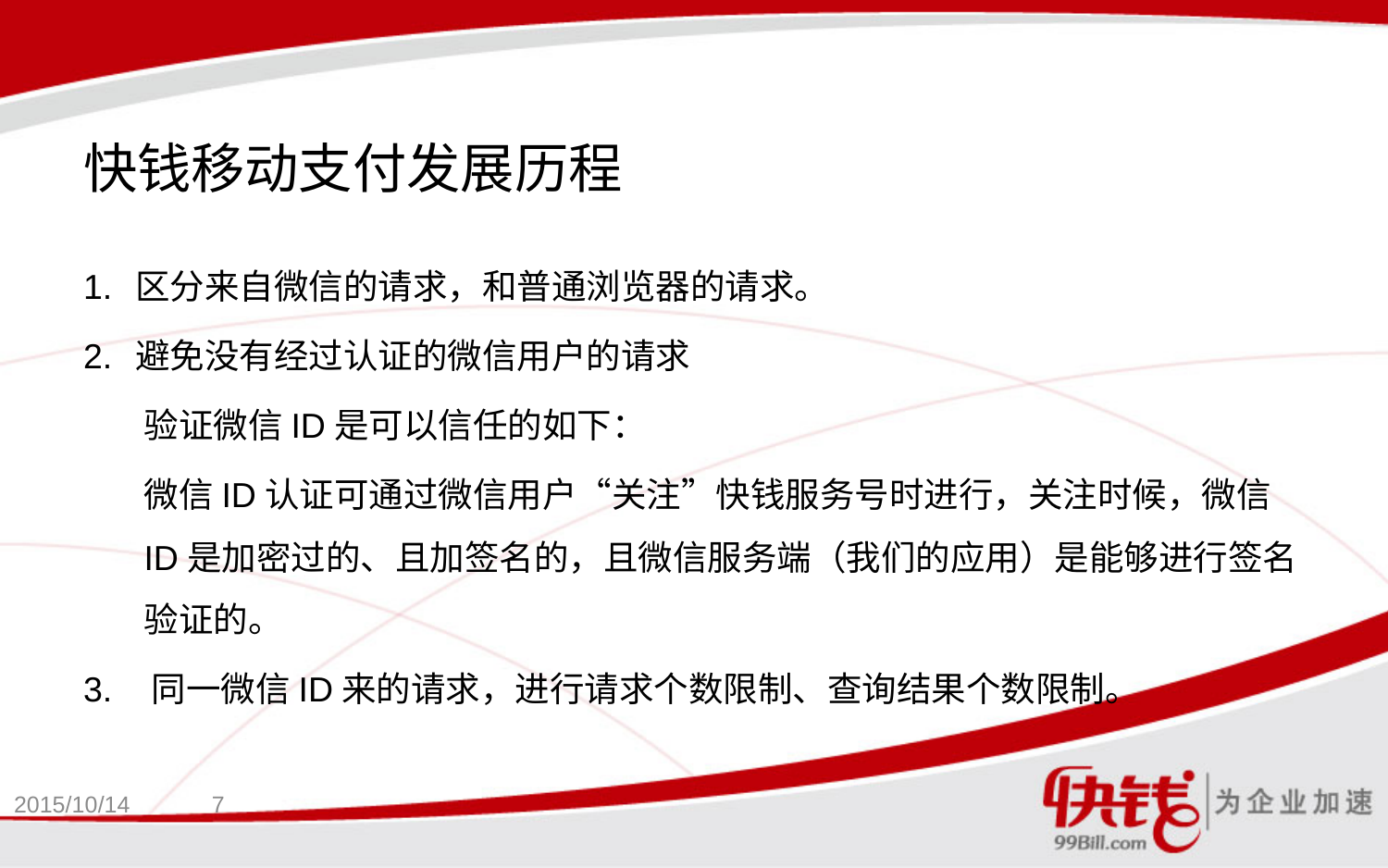

# 快钱移动支付发展历程
区分来自微信的请求，和普通浏览器的请求。
避免没有经过认证的微信用户的请求
验证微信ID是可以信任的如下：
微信ID认证可通过微信用户“关注”快钱服务号时进行，关注时候，微信ID是加密过的、且加签名的，且微信服务端（我们的应用）是能够进行签名验证的。
 同一微信ID来的请求，进行请求个数限制、查询结果个数限制。

2015/10/14
7